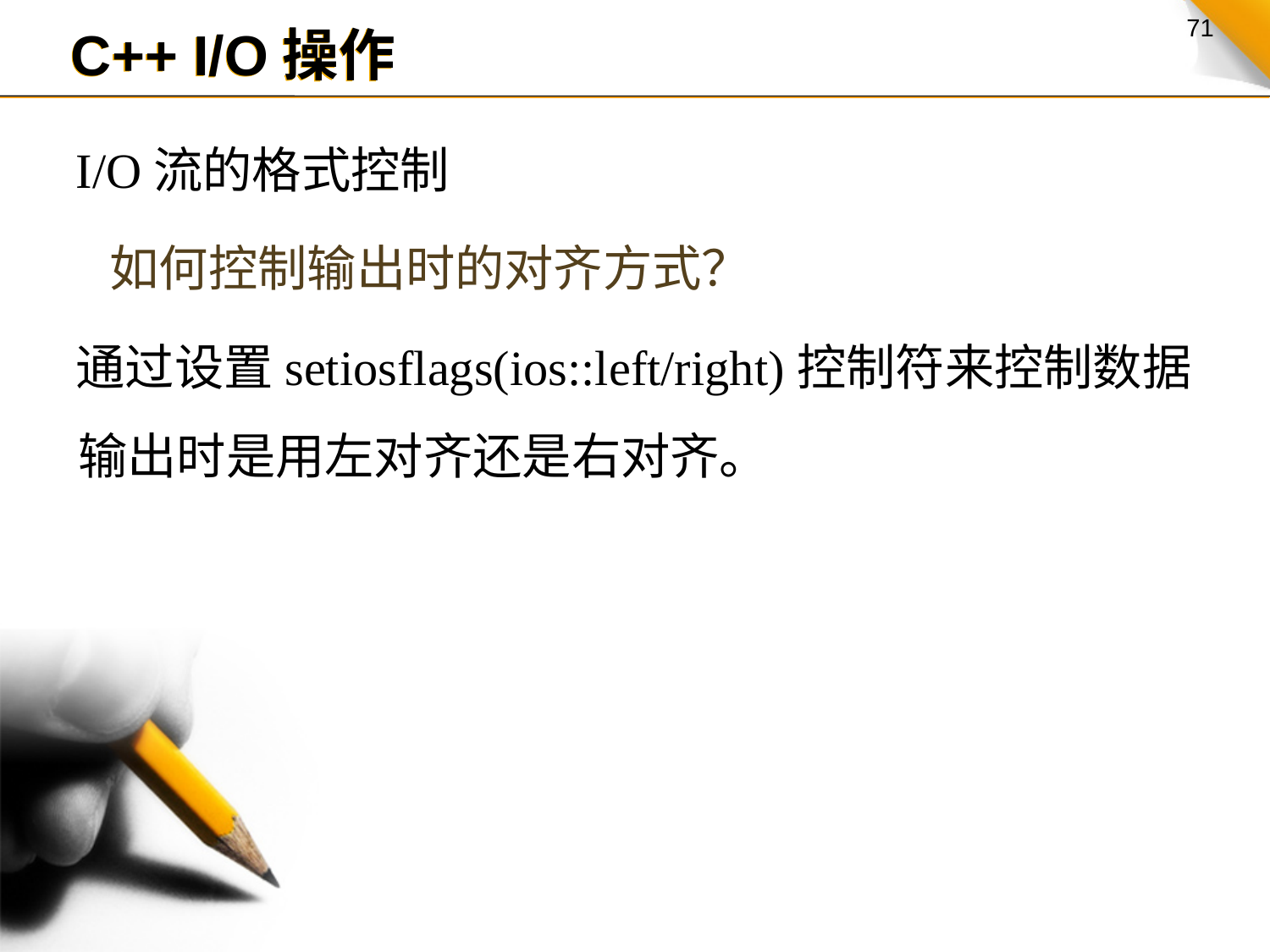

C++ I/O操作
I/O流的格式控制
  如何控制输出时的对齐方式？
通过设置setiosflags(ios::left/right)控制符来控制数据输出时是用左对齐还是右对齐。